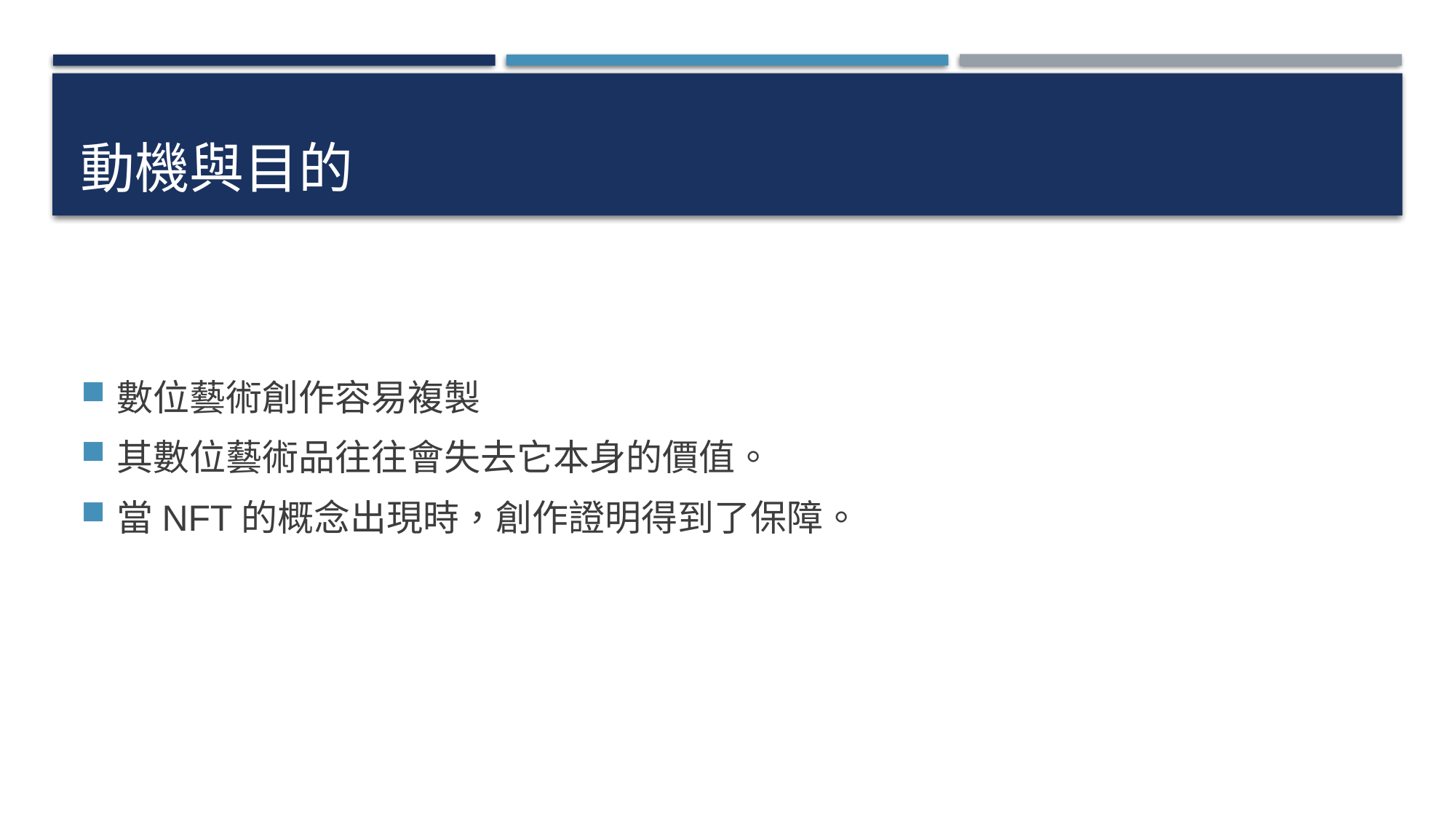

# 動機與目的
數位藝術創作容易複製
其數位藝術品往往會失去它本身的價值。
當NFT的概念出現時，創作證明得到了保障。